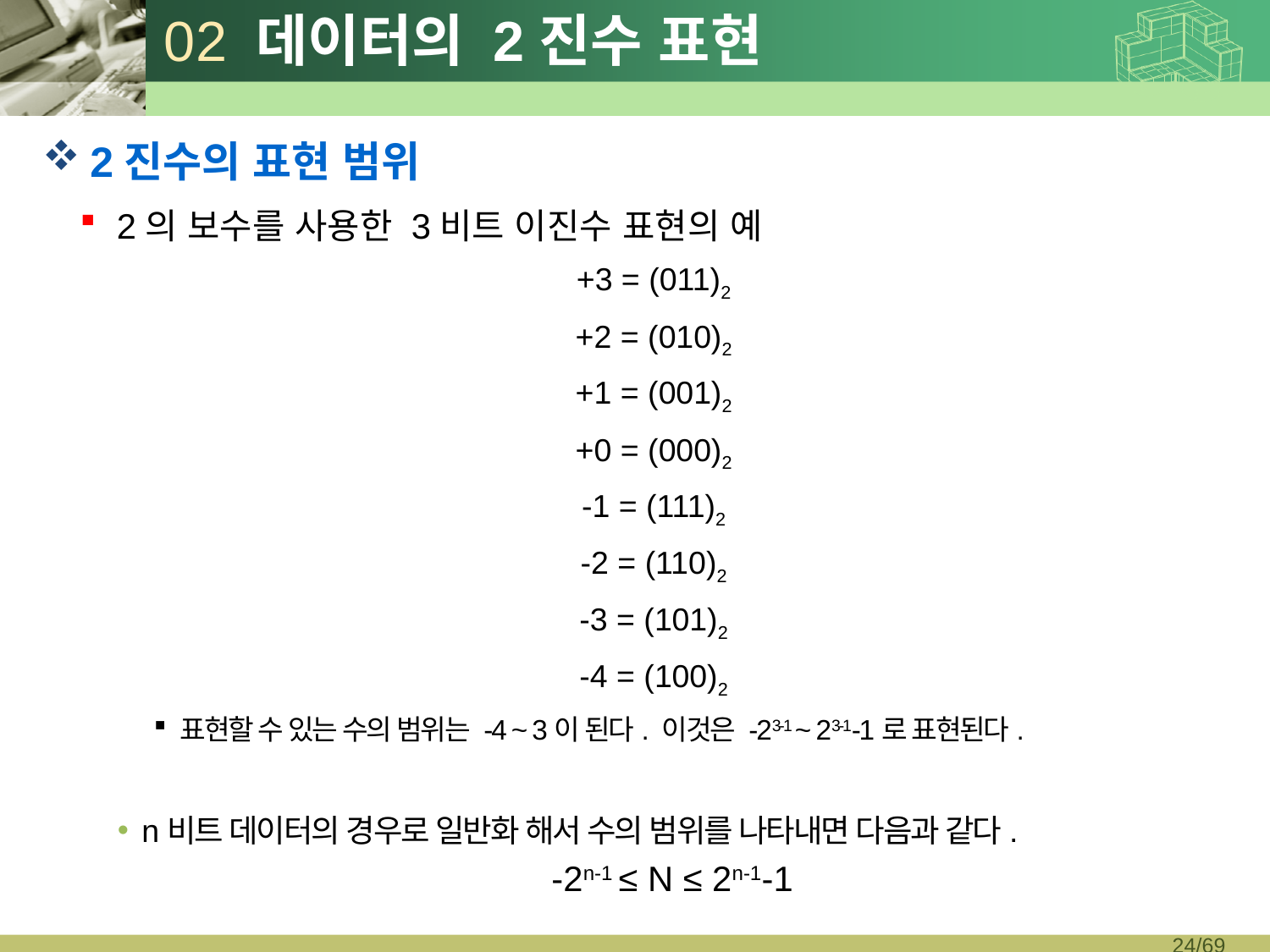

# 02 데이터의 2진수 표현
2진수의 표현 범위
2의 보수를 사용한 3비트 이진수 표현의 예
+3 = (011)2
+2 = (010)2
+1 = (001)2
+0 = (000)2
-1 = (111)2
-2 = (110)2
-3 = (101)2
-4 = (100)2
표현할 수 있는 수의 범위는 -4 ~ 3이 된다. 이것은 -23-1 ~ 23-1-1로 표현된다.

n비트 데이터의 경우로 일반화 해서 수의 범위를 나타내면 다음과 같다.
-2n-1 ≤ N ≤ 2n-1-1